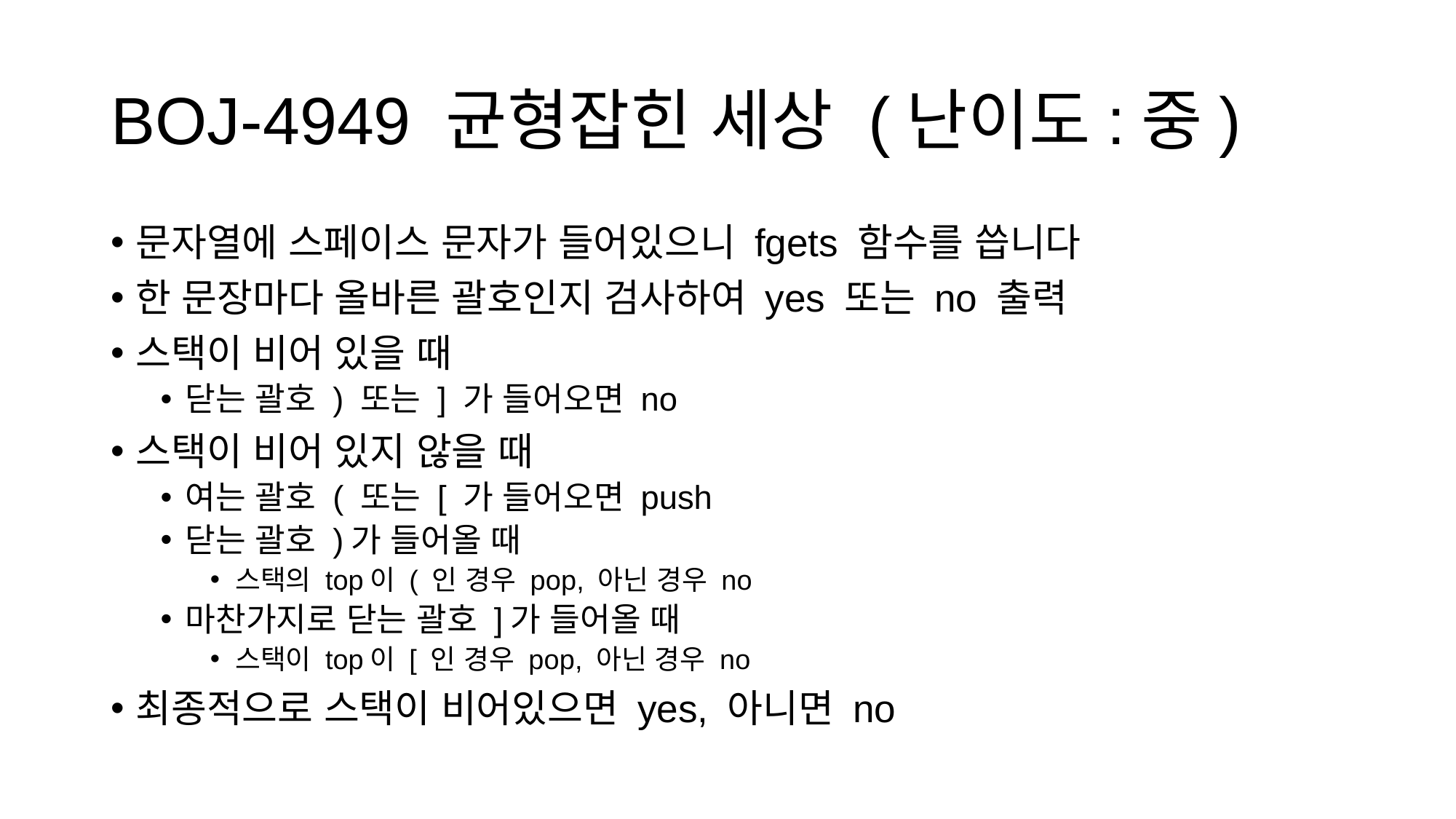

# BOJ-4949 균형잡힌 세상 (난이도:중)
문자열에 스페이스 문자가 들어있으니 fgets 함수를 씁니다
한 문장마다 올바른 괄호인지 검사하여 yes 또는 no 출력
스택이 비어 있을 때
닫는 괄호 ) 또는 ] 가 들어오면 no
스택이 비어 있지 않을 때
여는 괄호 ( 또는 [ 가 들어오면 push
닫는 괄호 )가 들어올 때
스택의 top이 ( 인 경우 pop, 아닌 경우 no
마찬가지로 닫는 괄호 ]가 들어올 때
스택이 top이 [ 인 경우 pop, 아닌 경우 no
최종적으로 스택이 비어있으면 yes, 아니면 no